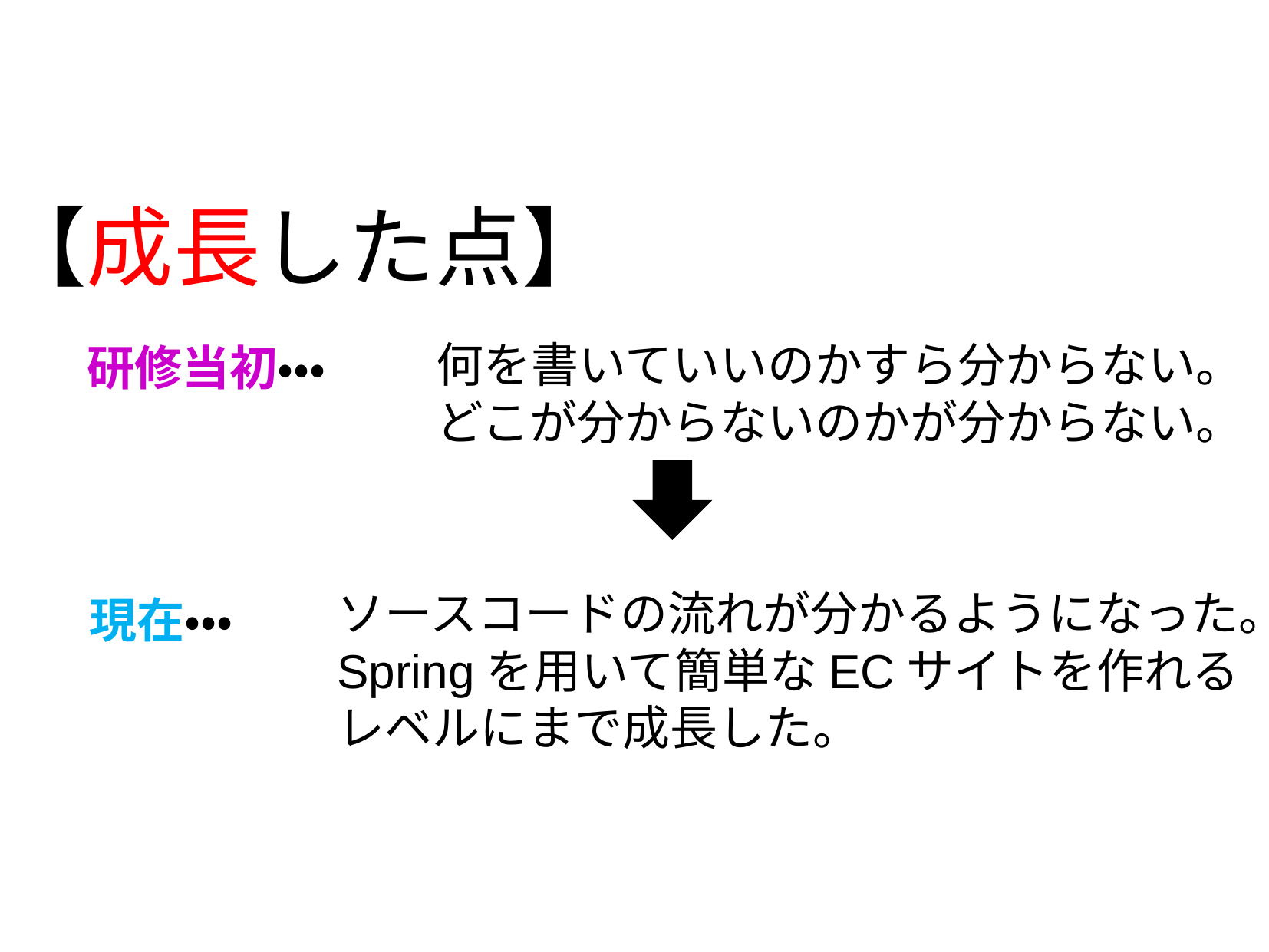

【成長した点】

　研修当初・・・
何を書いていいのかすら分からない。
どこが分からないのかが分からない。

ソースコードの流れが分かるようになった。Springを用いて簡単なECサイトを作れるレベルにまで成長した。
現在・・・